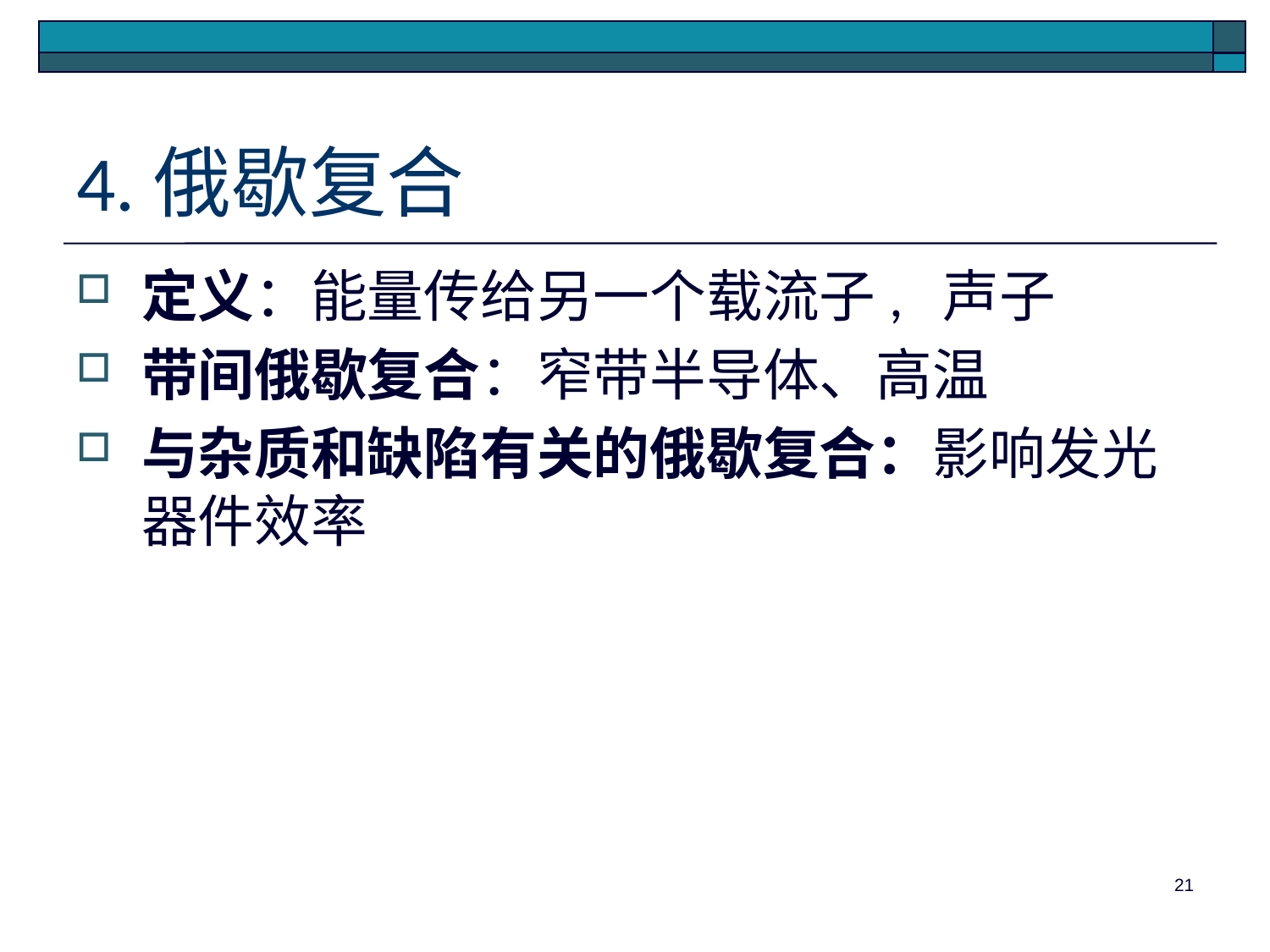

# 4.俄歇复合
定义：能量传给另一个载流子,  声子
带间俄歇复合：窄带半导体、高温
与杂质和缺陷有关的俄歇复合：影响发光器件效率
21